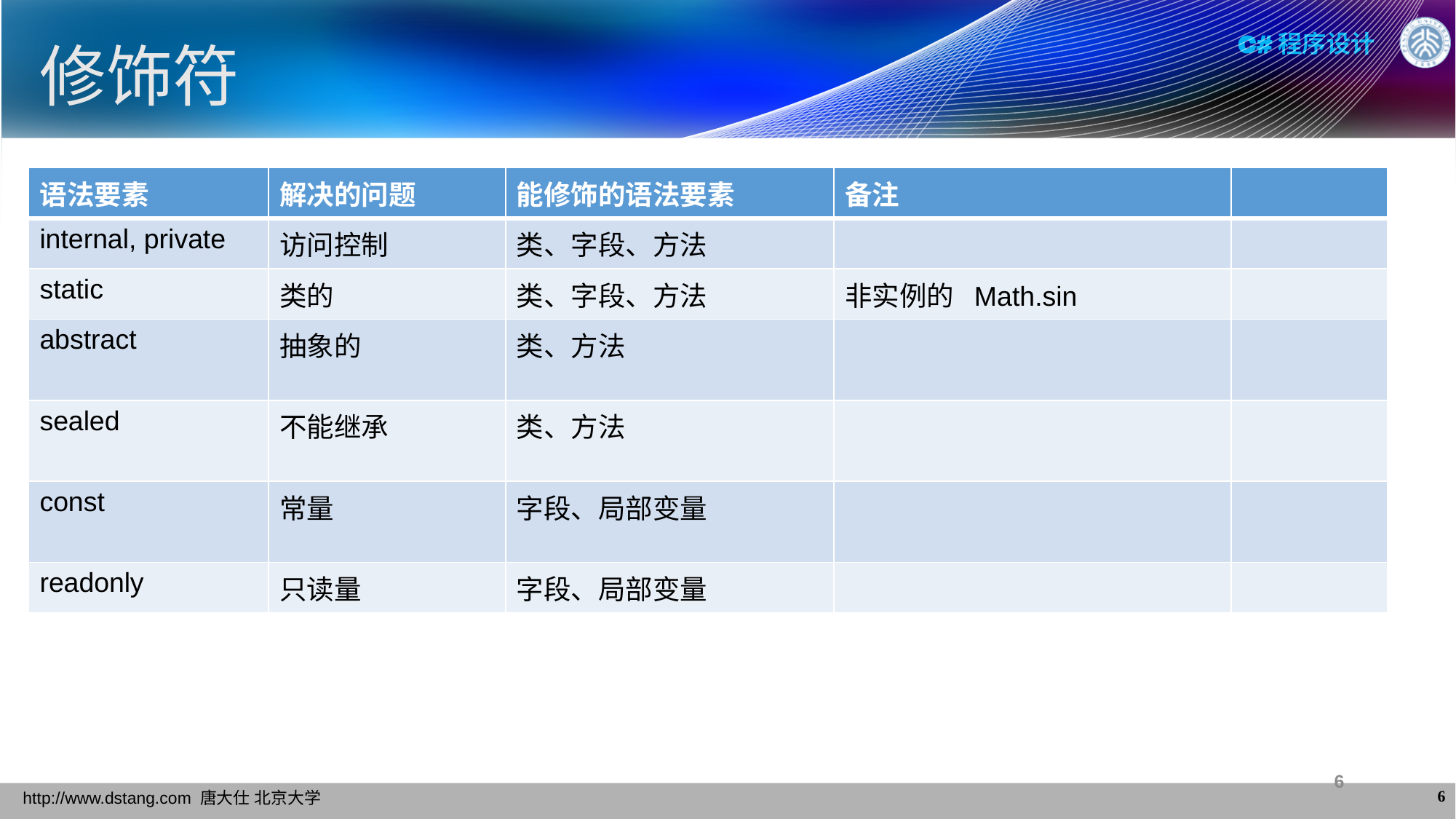

# 修饰符
| 语法要素 | 解决的问题 | 能修饰的语法要素 | 备注 |  |
| --- | --- | --- | --- | --- |
| internal, private | 访问控制 | 类、字段、方法 |  |  |
| static | 类的 | 类、字段、方法 | 非实例的 Math.sin |  |
| abstract | 抽象的 | 类、方法 |  |  |
| sealed | 不能继承 | 类、方法 |  |  |
| const | 常量 | 字段、局部变量 |  |  |
| readonly | 只读量 | 字段、局部变量 |  |  |
6